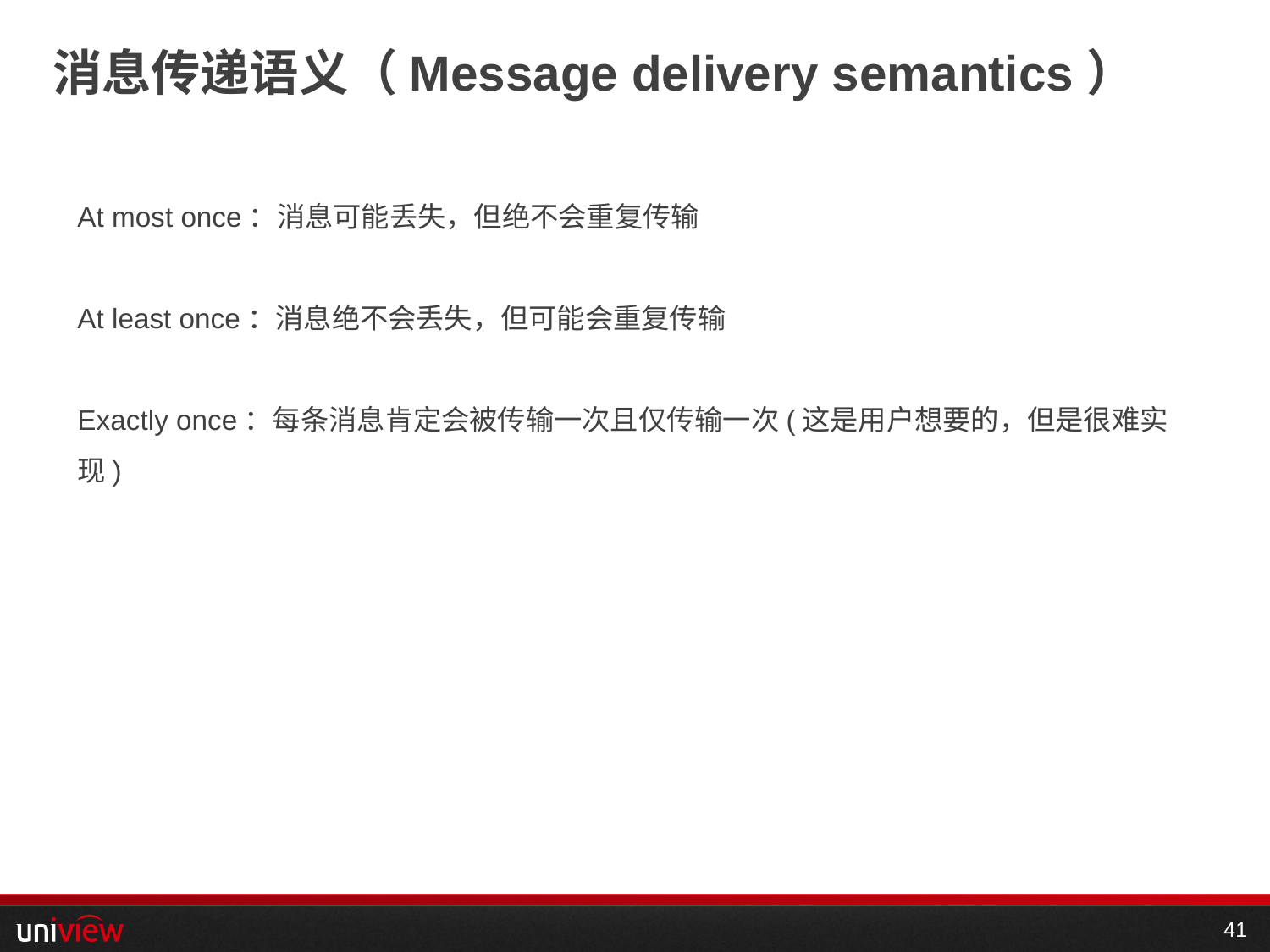

# 消息传递语义（Message delivery semantics）
At most once：消息可能丢失，但绝不会重复传输

At least once：消息绝不会丢失，但可能会重复传输

Exactly once：每条消息肯定会被传输一次且仅传输一次(这是用户想要的，但是很难实现)